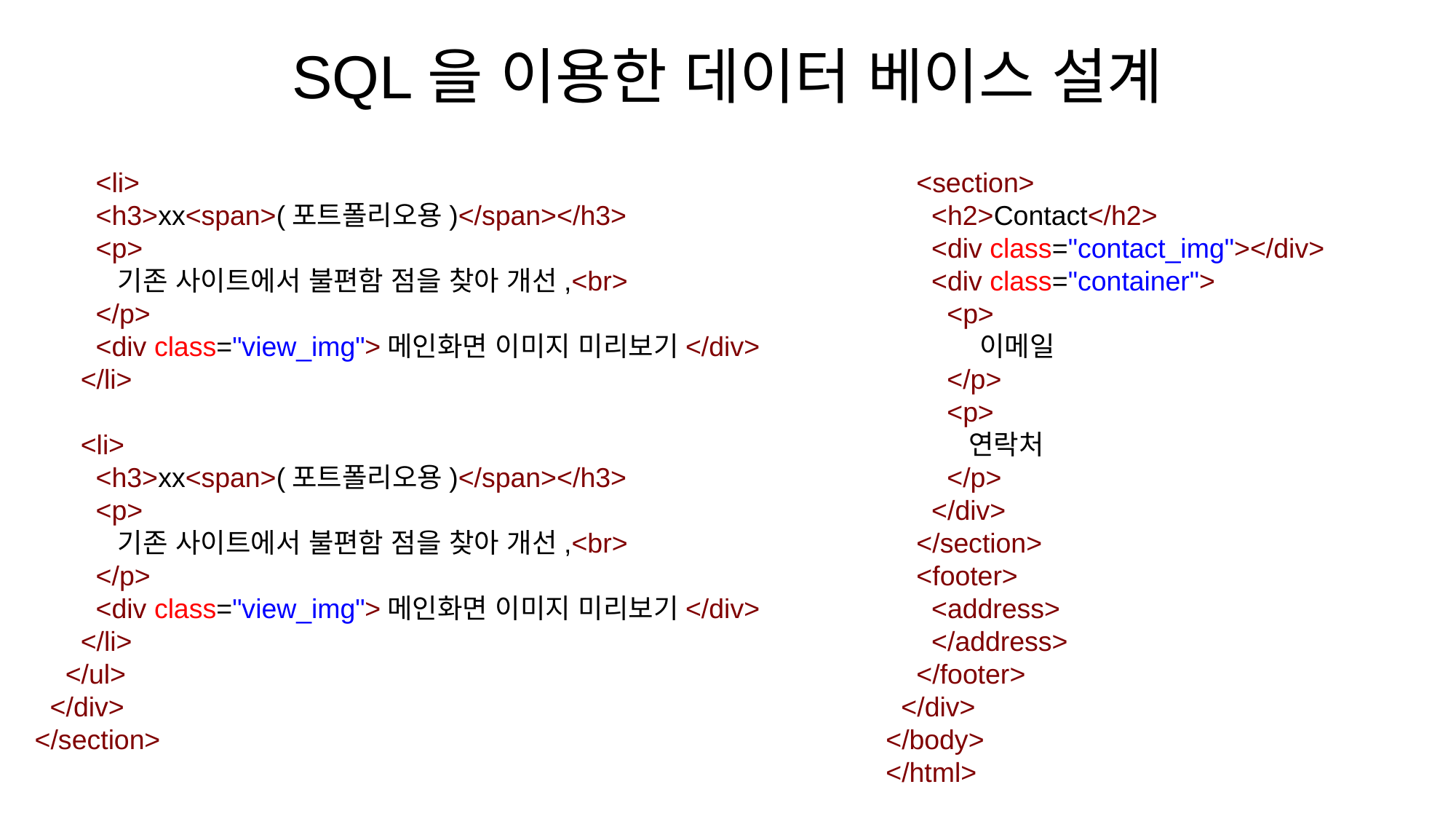

# SQL을 이용한 데이터 베이스 설계
              <li>
              <h3>xx<span>(포트폴리오용)</span></h3>
              <p>
                기존 사이트에서 불편함 점을 찾아 개선,<br>
              </p>
              <div class="view_img">메인화면 이미지 미리보기</div>
            </li>

            <li>
              <h3>xx<span>(포트폴리오용)</span></h3>
              <p>
                기존 사이트에서 불편함 점을 찾아 개선,<br>
              </p>
              <div class="view_img">메인화면 이미지 미리보기</div>
            </li>
          </ul>
        </div>
      </section>
      <section>
        <h2>Contact</h2>
        <div class="contact_img"></div>
        <div class="container">
          <p>
	이메일
          </p>
          <p>
            연락처
          </p>
        </div>
      </section>
      <footer>
        <address>
        </address>
      </footer>
    </div>
  </body>
  </html>